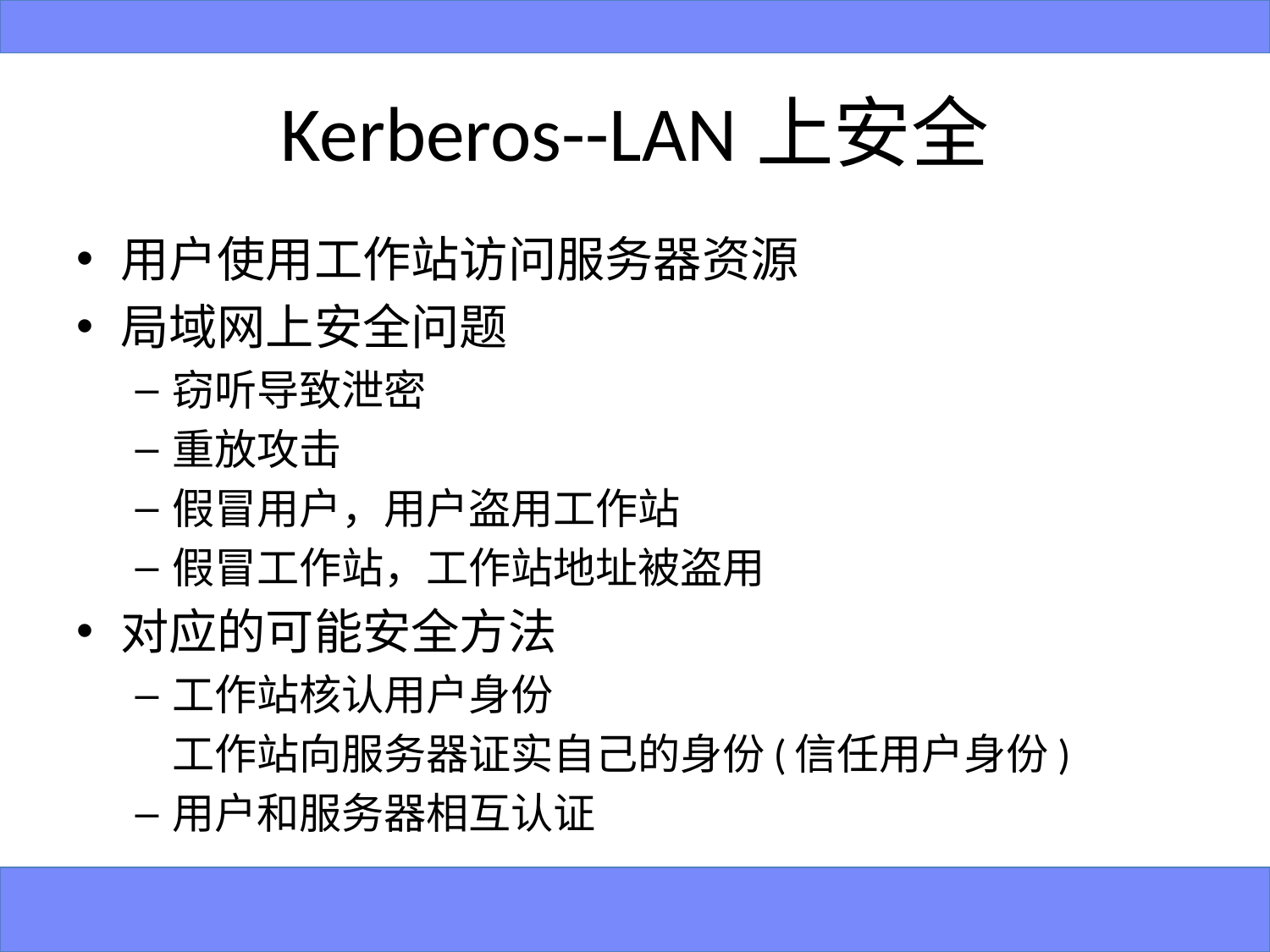

# Kerberos--LAN上安全
用户使用工作站访问服务器资源
局域网上安全问题
窃听导致泄密
重放攻击
假冒用户，用户盗用工作站
假冒工作站，工作站地址被盗用
对应的可能安全方法
工作站核认用户身份
	工作站向服务器证实自己的身份(信任用户身份)
用户和服务器相互认证